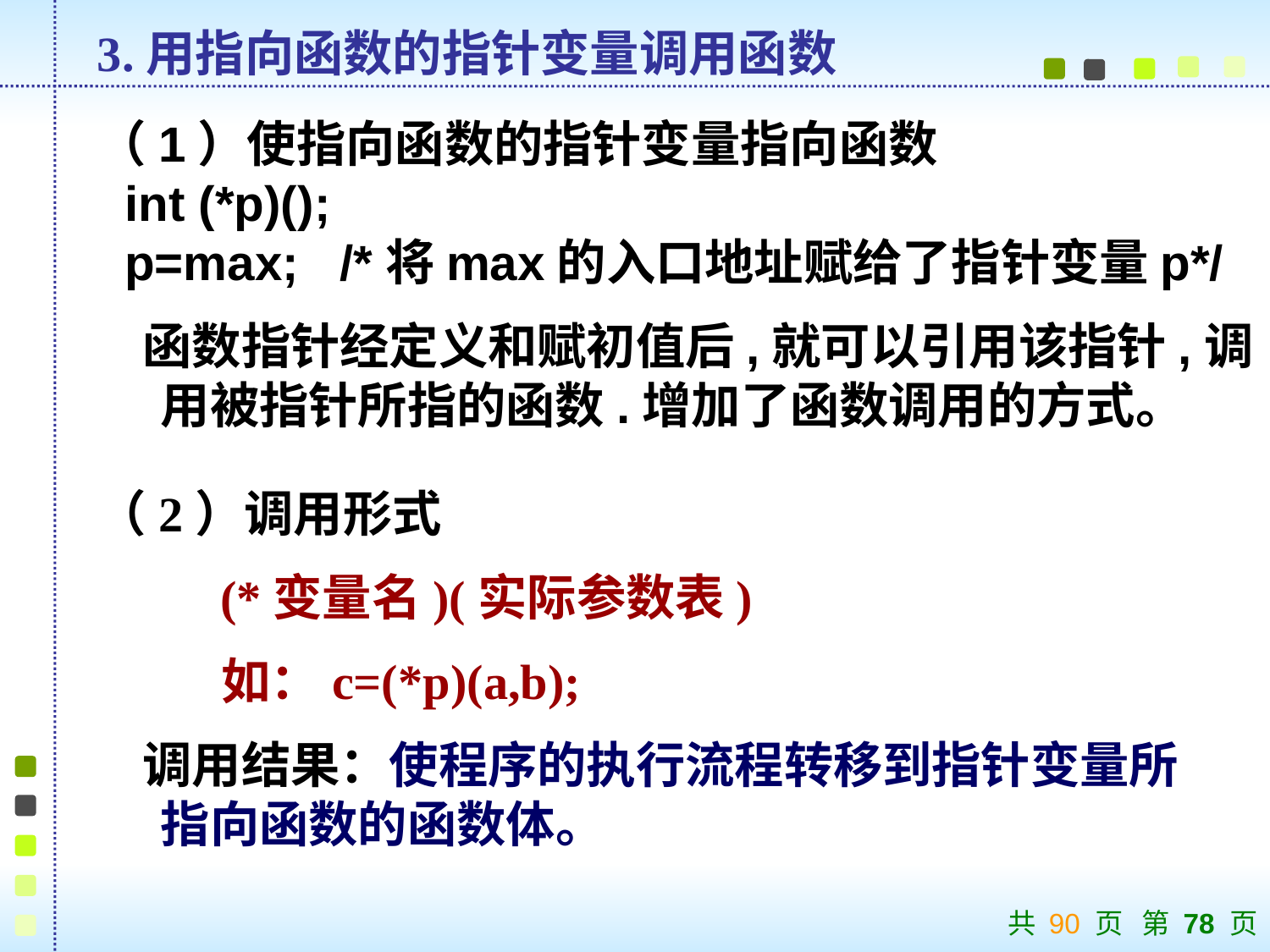

3.用指向函数的指针变量调用函数
（1）使指向函数的指针变量指向函数
  int (*p)();
  p=max;   /*将max的入口地址赋给了指针变量p*/
   函数指针经定义和赋初值后,就可以引用该指针,调用被指针所指的函数.增加了函数调用的方式。
（2）调用形式
          (*变量名)(实际参数表)
          如：c=(*p)(a,b);
   调用结果：使程序的执行流程转移到指针变量所指向函数的函数体。
共 90 页   第 78 页